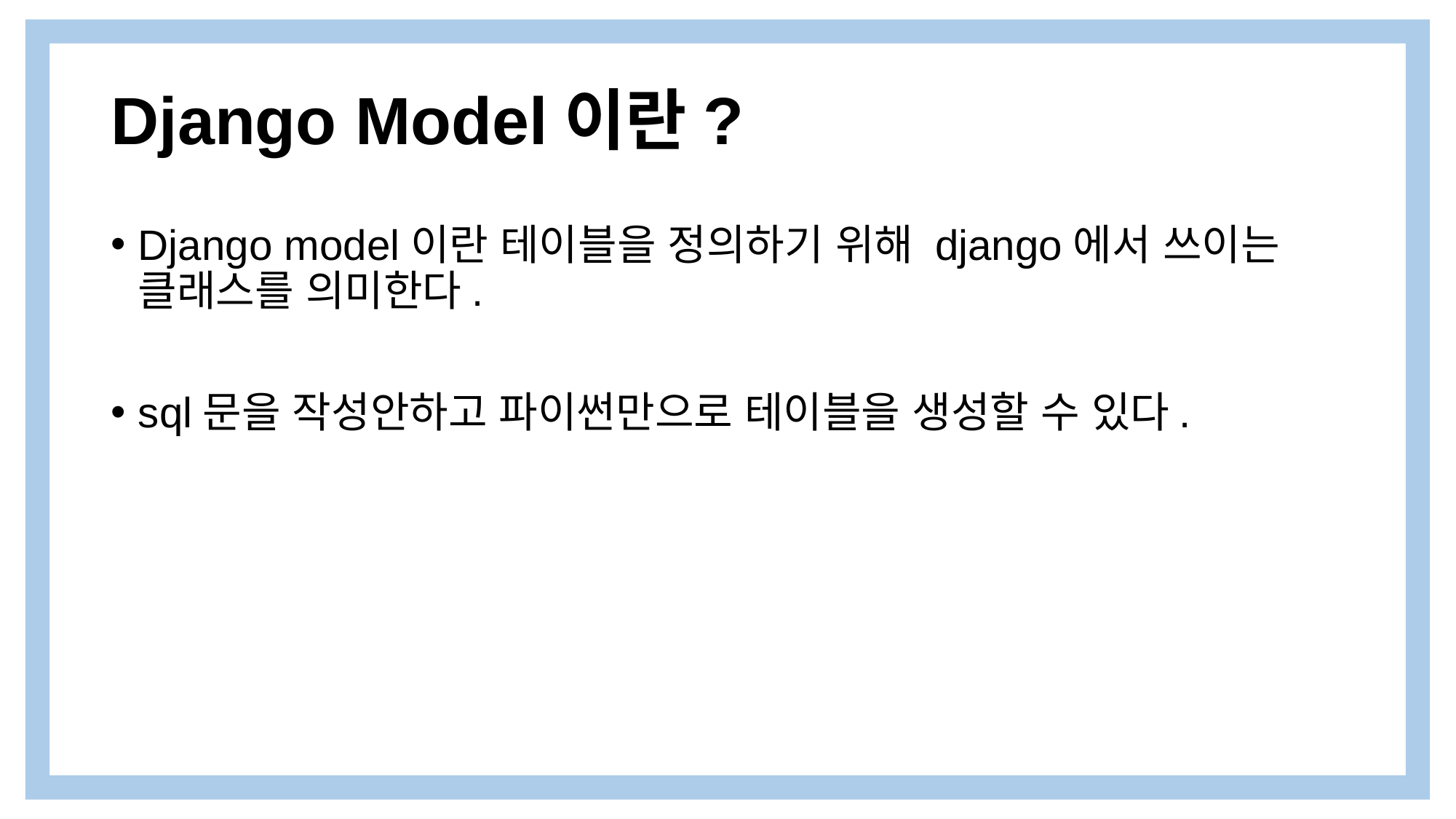

# Django Model이란?
Django model이란 테이블을 정의하기 위해 django에서 쓰이는 클래스를 의미한다.

sql문을 작성안하고 파이썬만으로 테이블을 생성할 수 있다.